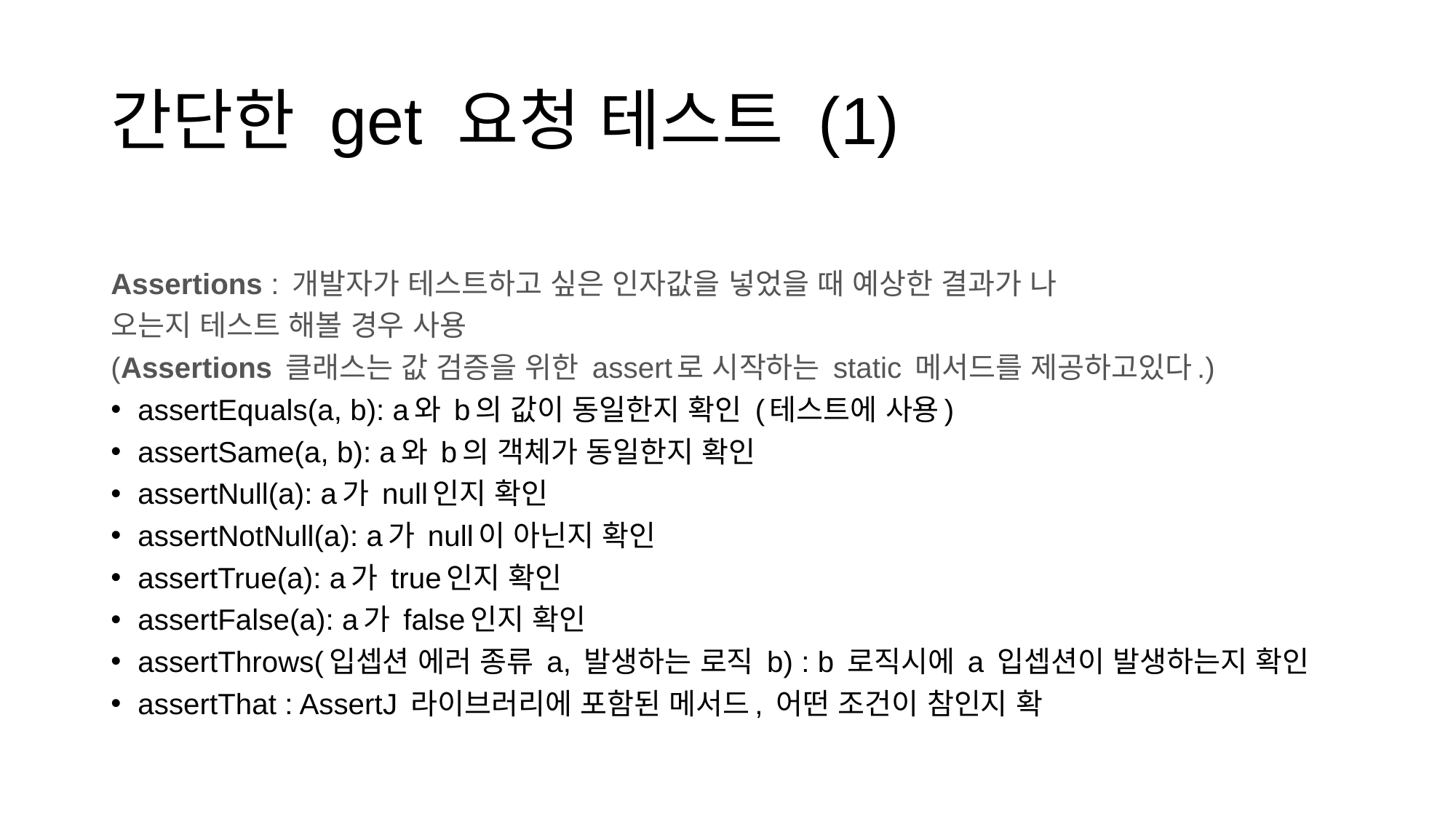

# 간단한 get 요청 테스트 (1)

Assertions : 개발자가 테스트하고 싶은 인자값을 넣었을 때 예상한 결과가 나
오는지 테스트 해볼 경우 사용
(Assertions 클래스는 값 검증을 위한 assert로 시작하는 static 메서드를 제공하고있다.)
assertEquals(a, b): a와 b의 값이 동일한지 확인 (테스트에 사용)
assertSame(a, b): a와 b의 객체가 동일한지 확인
assertNull(a): a가 null인지 확인
assertNotNull(a): a가 null이 아닌지 확인
assertTrue(a): a가 true인지 확인
assertFalse(a): a가 false인지 확인
assertThrows(입셉션 에러 종류 a, 발생하는 로직 b) : b 로직시에 a 입셉션이 발생하는지 확인
assertThat : AssertJ 라이브러리에 포함된 메서드, 어떤 조건이 참인지 확